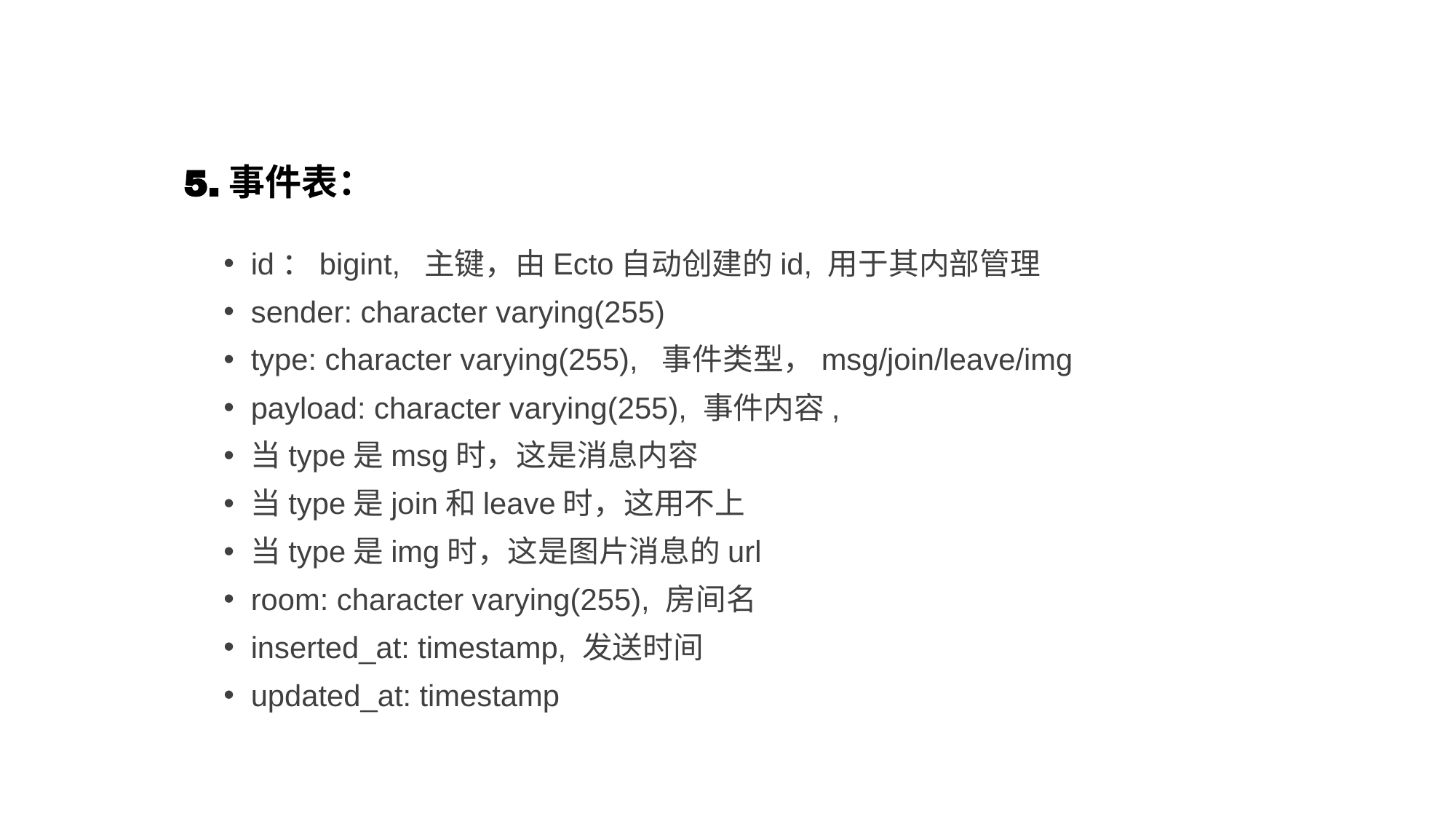

# 5.事件表：
id：bigint,  主键，由Ecto自动创建的id, 用于其内部管理
sender: character varying(255)
type: character varying(255),  事件类型，msg/join/leave/img
payload: character varying(255), 事件内容,
当type是msg时，这是消息内容
当type是join和leave时，这用不上
当type是img时，这是图片消息的url
room: character varying(255), 房间名
inserted_at: timestamp, 发送时间
updated_at: timestamp